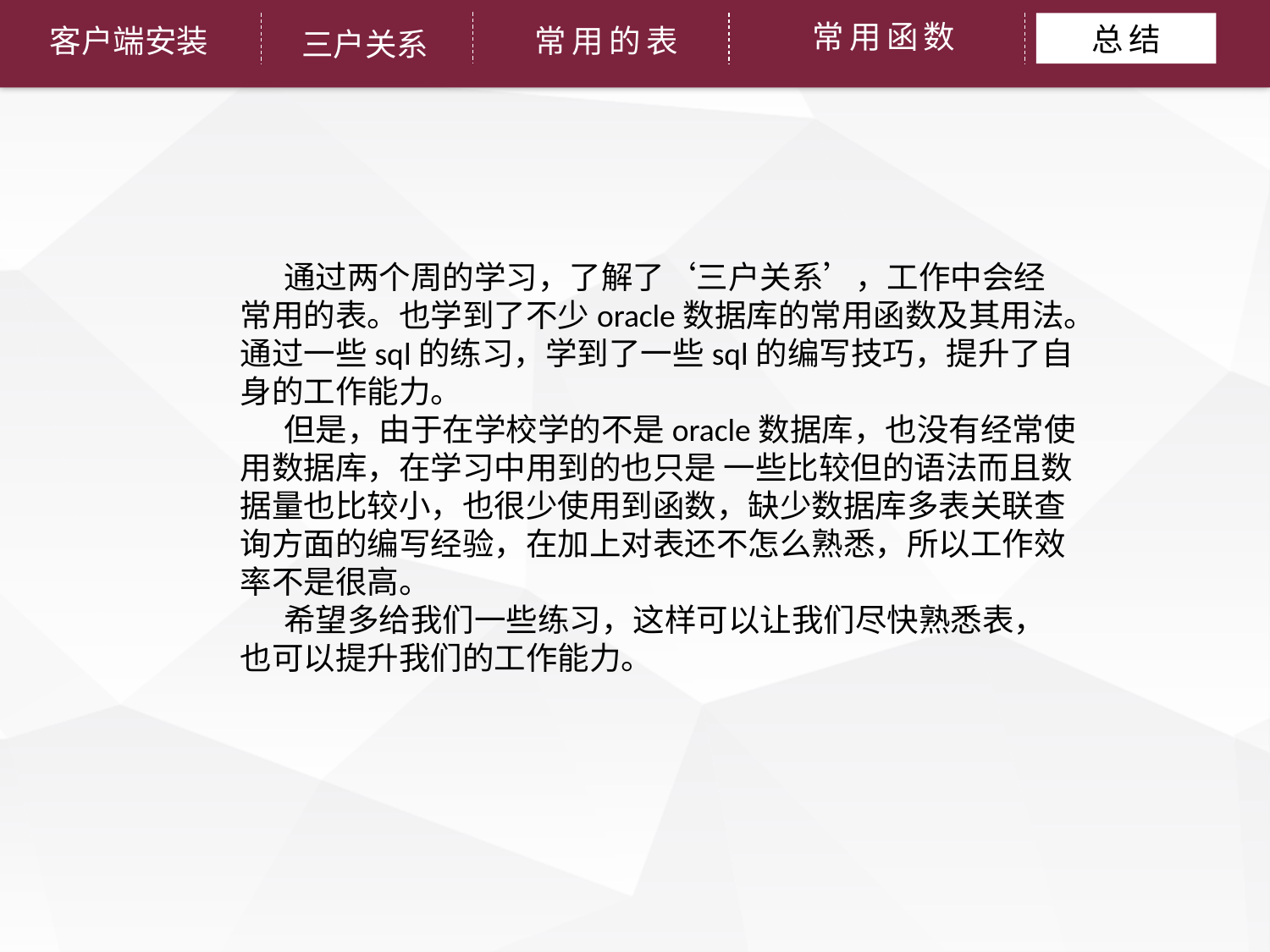

常用函数
总结
常用的表
客户端安装
三户关系
     通过两个周的学习，了解了‘三户关系’，工作中会经常用的表。也学到了不少oracle数据库的常用函数及其用法。通过一些sql的练习，学到了一些sql的编写技巧，提升了自身的工作能力。
     但是，由于在学校学的不是oracle数据库，也没有经常使用数据库，在学习中用到的也只是 一些比较但的语法而且数据量也比较小，也很少使用到函数，缺少数据库多表关联查询方面的编写经验，在加上对表还不怎么熟悉，所以工作效率不是很高。
     希望多给我们一些练习，这样可以让我们尽快熟悉表，也可以提升我们的工作能力。